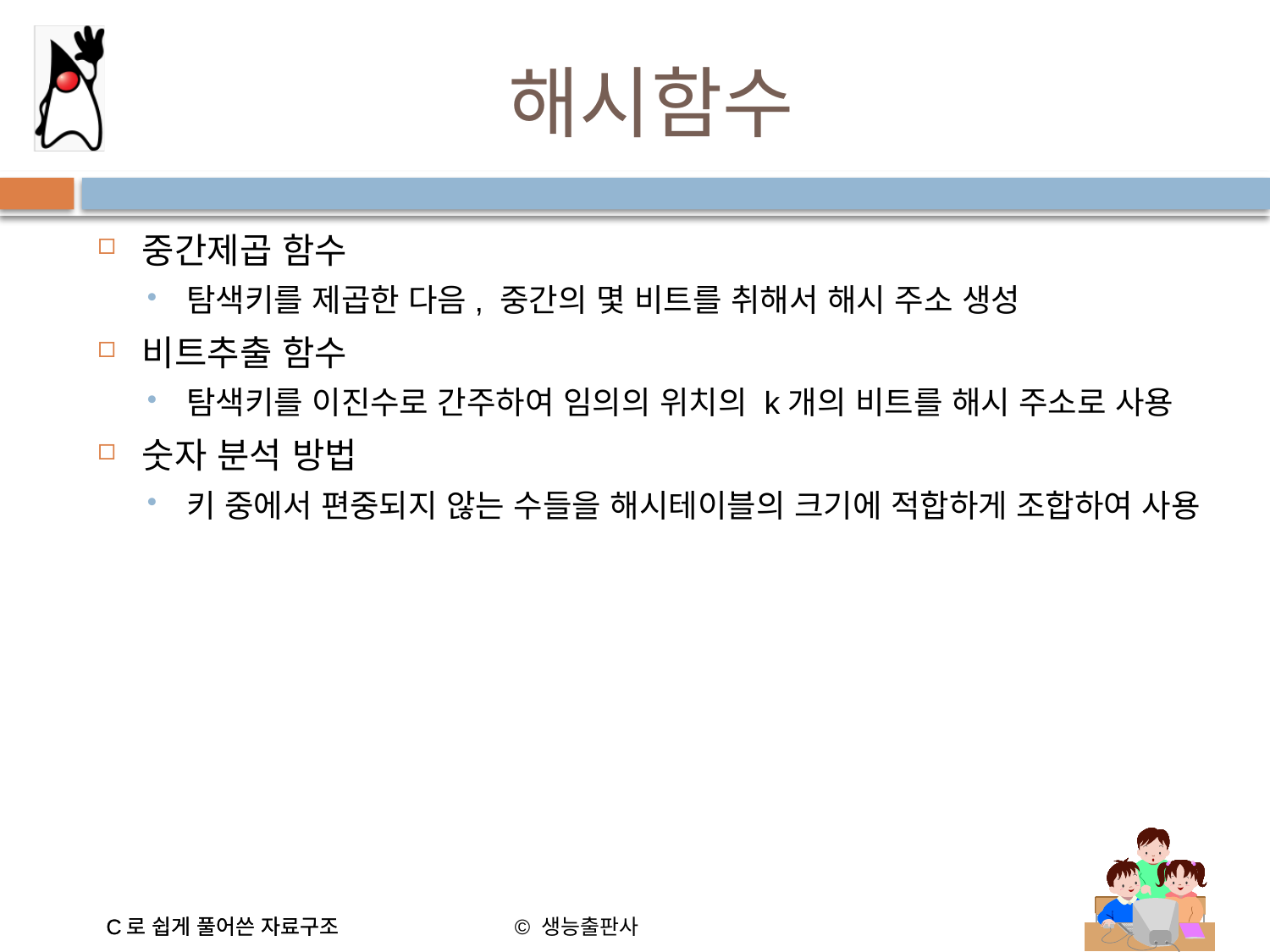

# 해시함수
중간제곱 함수
탐색키를 제곱한 다음, 중간의 몇 비트를 취해서 해시 주소 생성
비트추출 함수
탐색키를 이진수로 간주하여 임의의 위치의 k개의 비트를 해시 주소로 사용
숫자 분석 방법
키 중에서 편중되지 않는 수들을 해시테이블의 크기에 적합하게 조합하여 사용